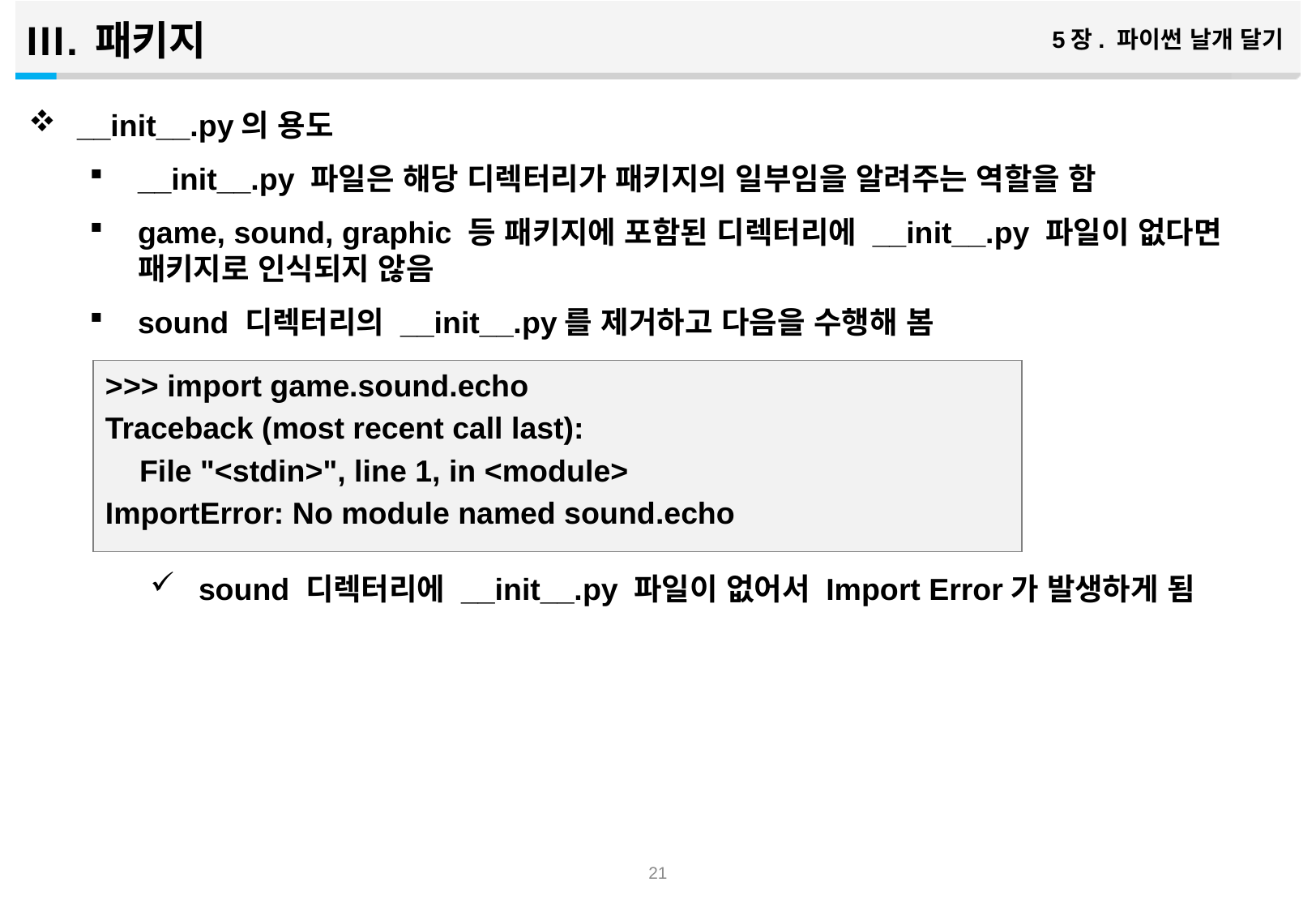

패키지
5장. 파이썬 날개 달기
__init__.py의 용도
__init__.py 파일은 해당 디렉터리가 패키지의 일부임을 알려주는 역할을 함
game, sound, graphic 등 패키지에 포함된 디렉터리에 __init__.py 파일이 없다면 패키지로 인식되지 않음
sound 디렉터리의 __init__.py를 제거하고 다음을 수행해 봄

sound 디렉터리에 __init__.py 파일이 없어서 Import Error가 발생하게 됨
>>> import game.sound.echo
Traceback (most recent call last):
    File "<stdin>", line 1, in <module>
ImportError: No module named sound.echo
21